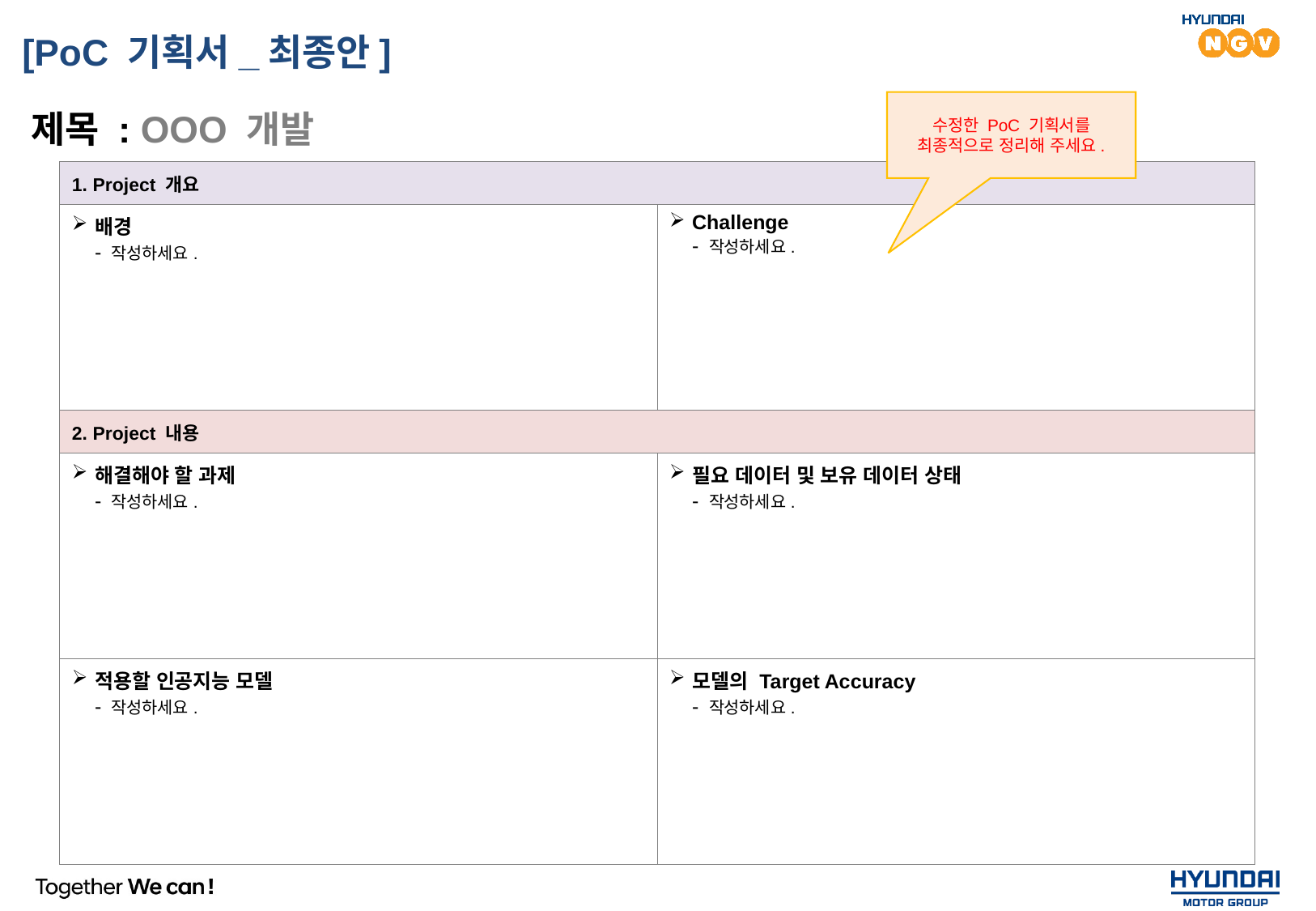

[PoC 기획서_최종안]
 제목 : OOO 개발
수정한 PoC 기획서를
최종적으로 정리해 주세요.
| 1. Project 개요 |  |
| --- | --- |
| 배경 - 작성하세요. | Challenge - 작성하세요. |
| 2. Project 내용 |  |
| 해결해야 할 과제 - 작성하세요. | 필요 데이터 및 보유 데이터 상태 - 작성하세요. |
| 적용할 인공지능 모델 - 작성하세요. | 모델의 Target Accuracy - 작성하세요. |